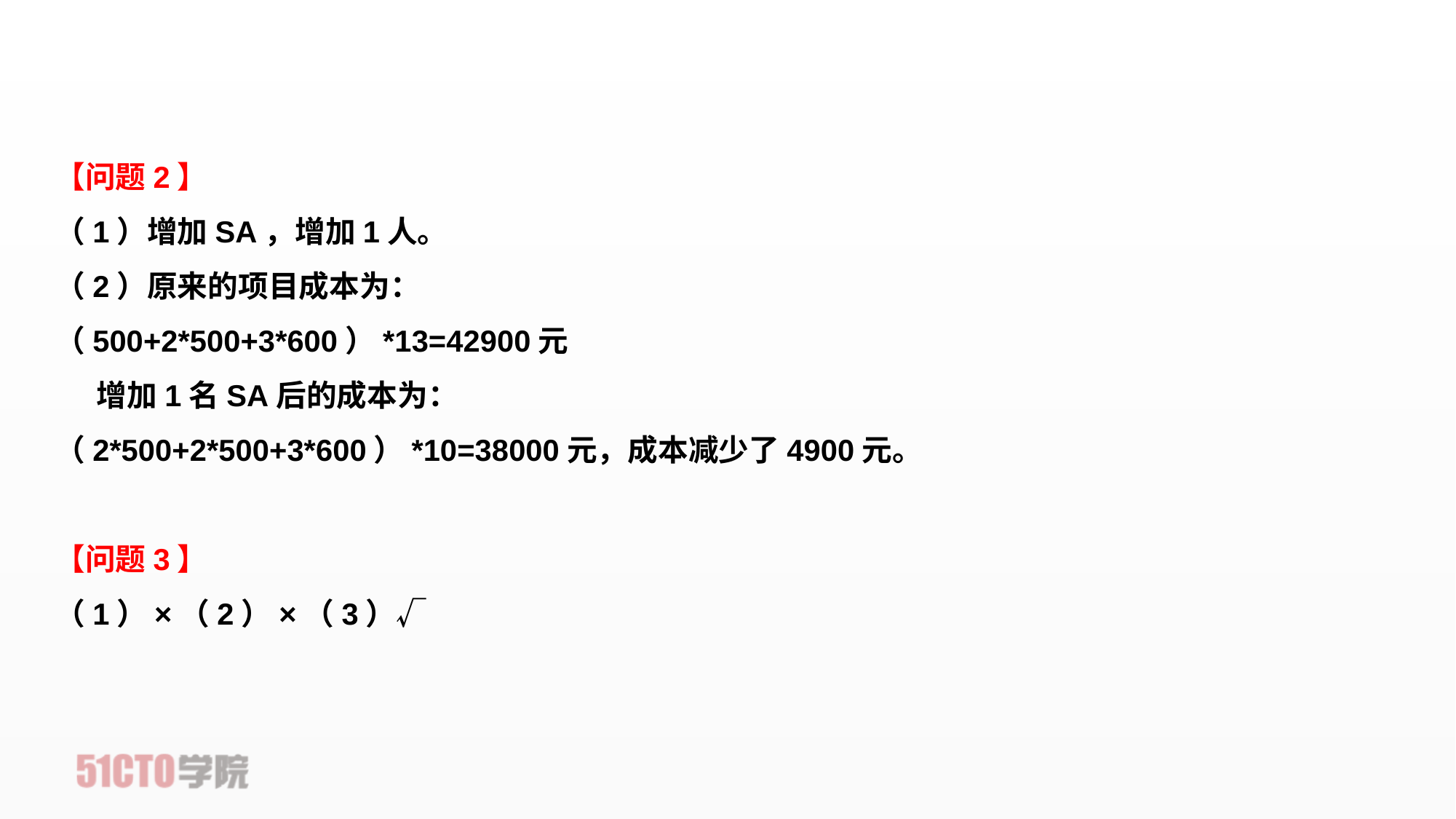

【问题2】
（1）增加SA，增加1人。
（2）原来的项目成本为：
（500+2*500+3*600）*13=42900元
     增加1名SA后的成本为：
（2*500+2*500+3*600）*10=38000元，成本减少了4900元。

【问题3】
（1）×（2）×（3）√